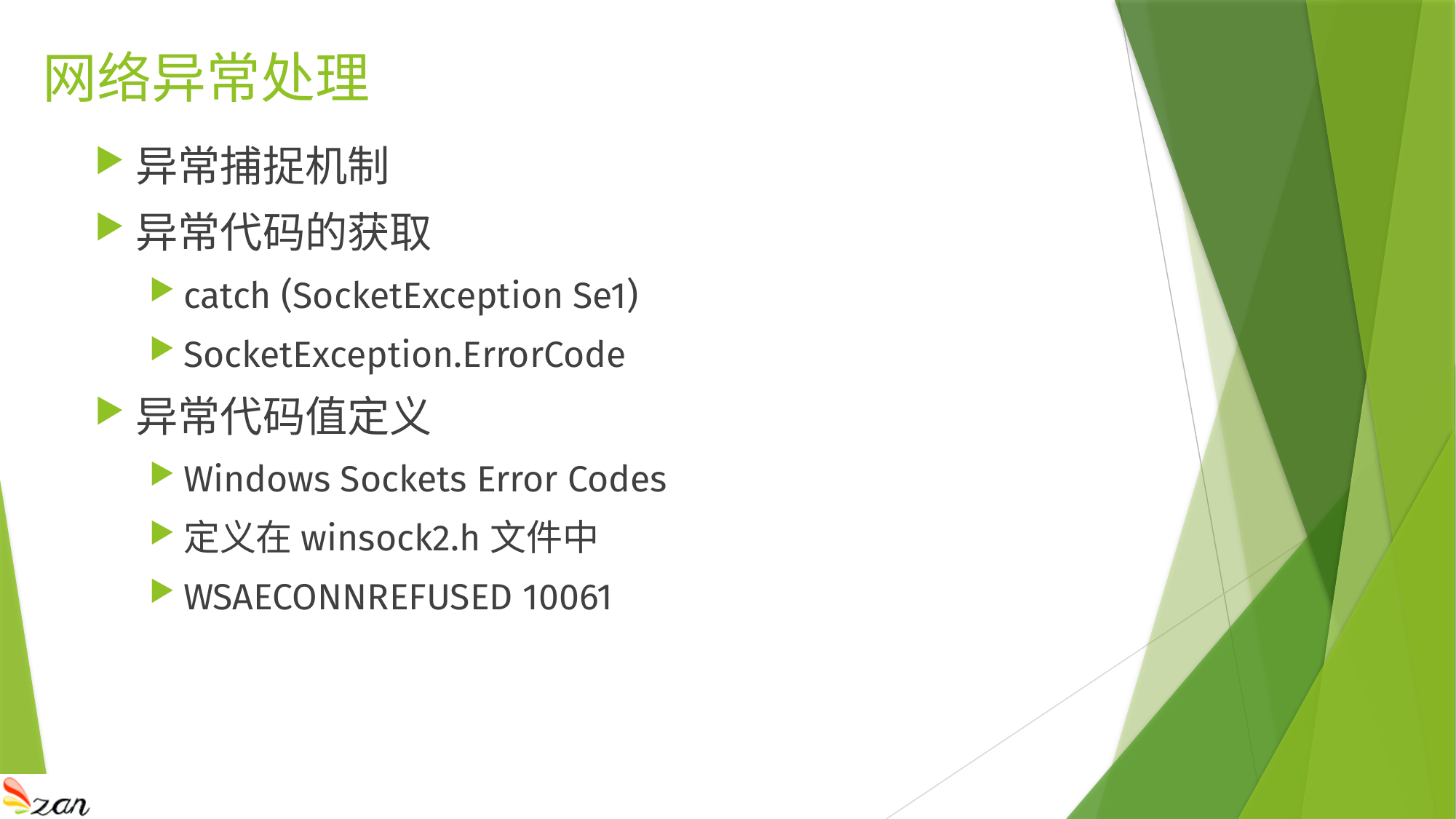

# 网络异常处理
异常捕捉机制
异常代码的获取
catch (SocketException Se1)
SocketException.ErrorCode
异常代码值定义
Windows Sockets Error Codes
定义在winsock2.h文件中
WSAECONNREFUSED 10061